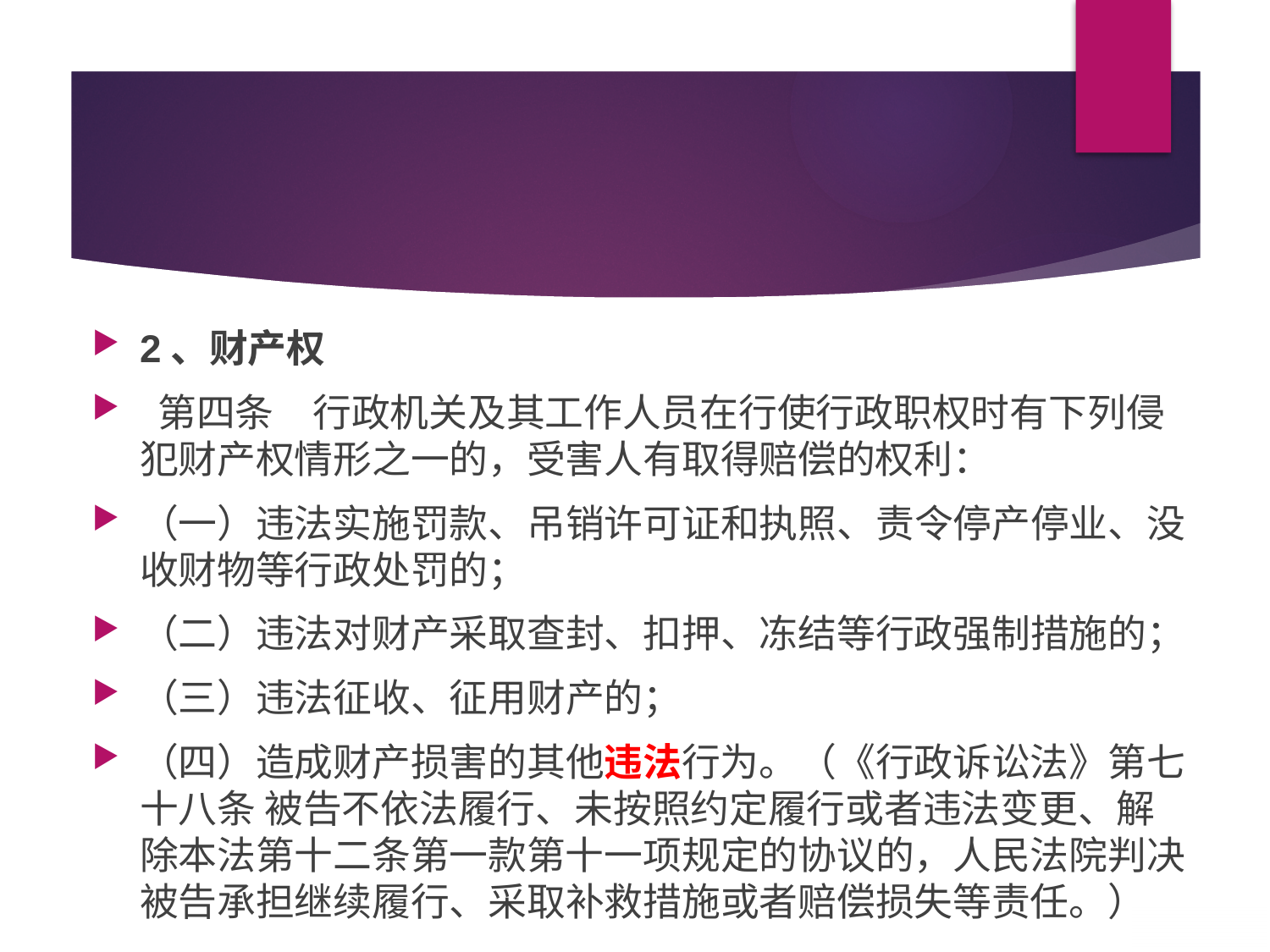

17
#
2、财产权
 第四条　行政机关及其工作人员在行使行政职权时有下列侵犯财产权情形之一的，受害人有取得赔偿的权利：
（一）违法实施罚款、吊销许可证和执照、责令停产停业、没收财物等行政处罚的；
（二）违法对财产采取查封、扣押、冻结等行政强制措施的；
（三）违法征收、征用财产的；
（四）造成财产损害的其他违法行为。（《行政诉讼法》第七十八条 被告不依法履行、未按照约定履行或者违法变更、解除本法第十二条第一款第十一项规定的协议的，人民法院判决被告承担继续履行、采取补救措施或者赔偿损失等责任。）